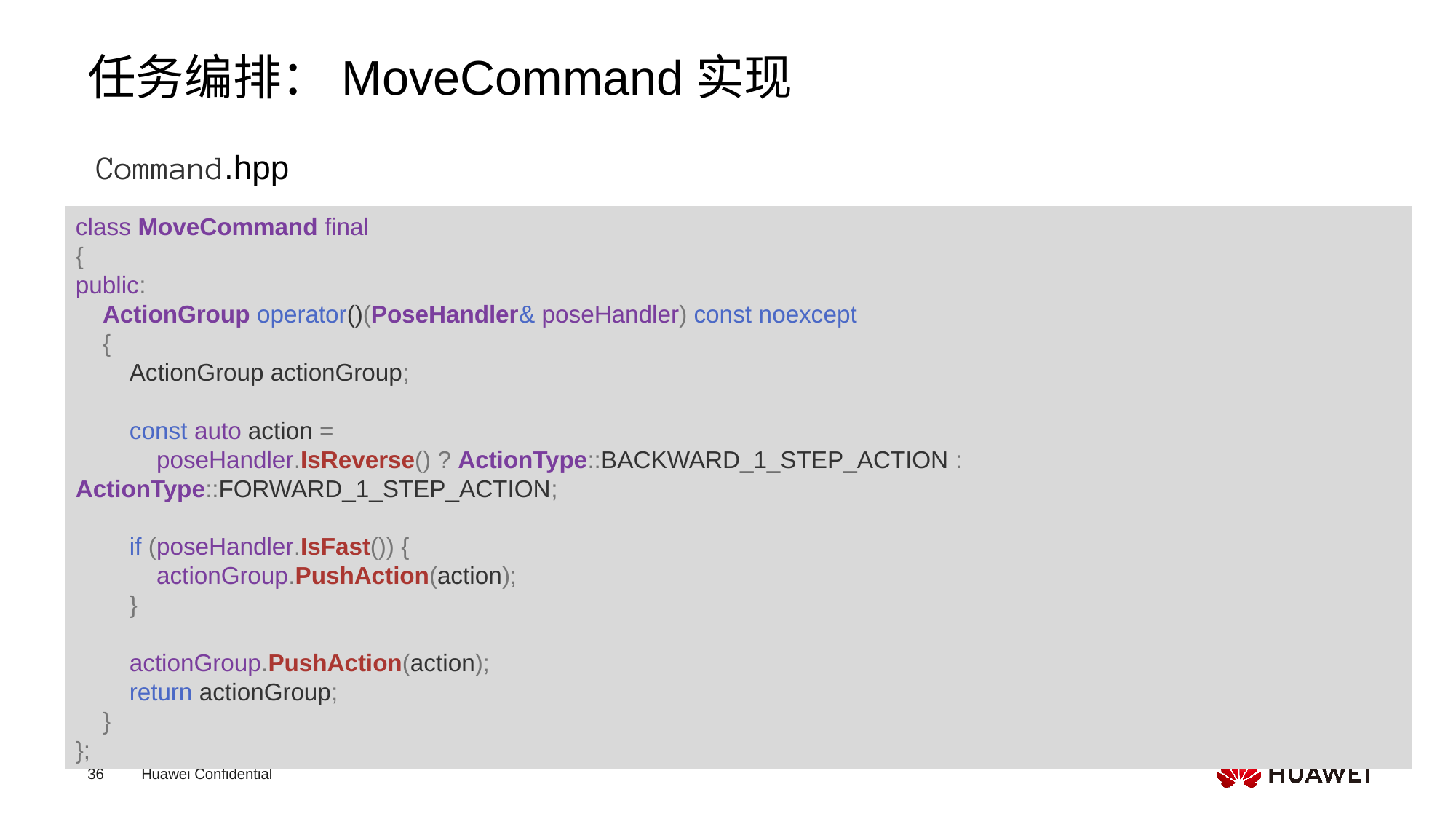

# 任务编排：MoveCommand实现
Command.hpp
class MoveCommand final
{
public:
    ActionGroup operator()(PoseHandler& poseHandler) const noexcept
    {
        ActionGroup actionGroup;
        const auto action =
            poseHandler.IsReverse() ? ActionType::BACKWARD_1_STEP_ACTION : ActionType::FORWARD_1_STEP_ACTION;
        if (poseHandler.IsFast()) {
            actionGroup.PushAction(action);
        }
        actionGroup.PushAction(action);
        return actionGroup;
    }
};